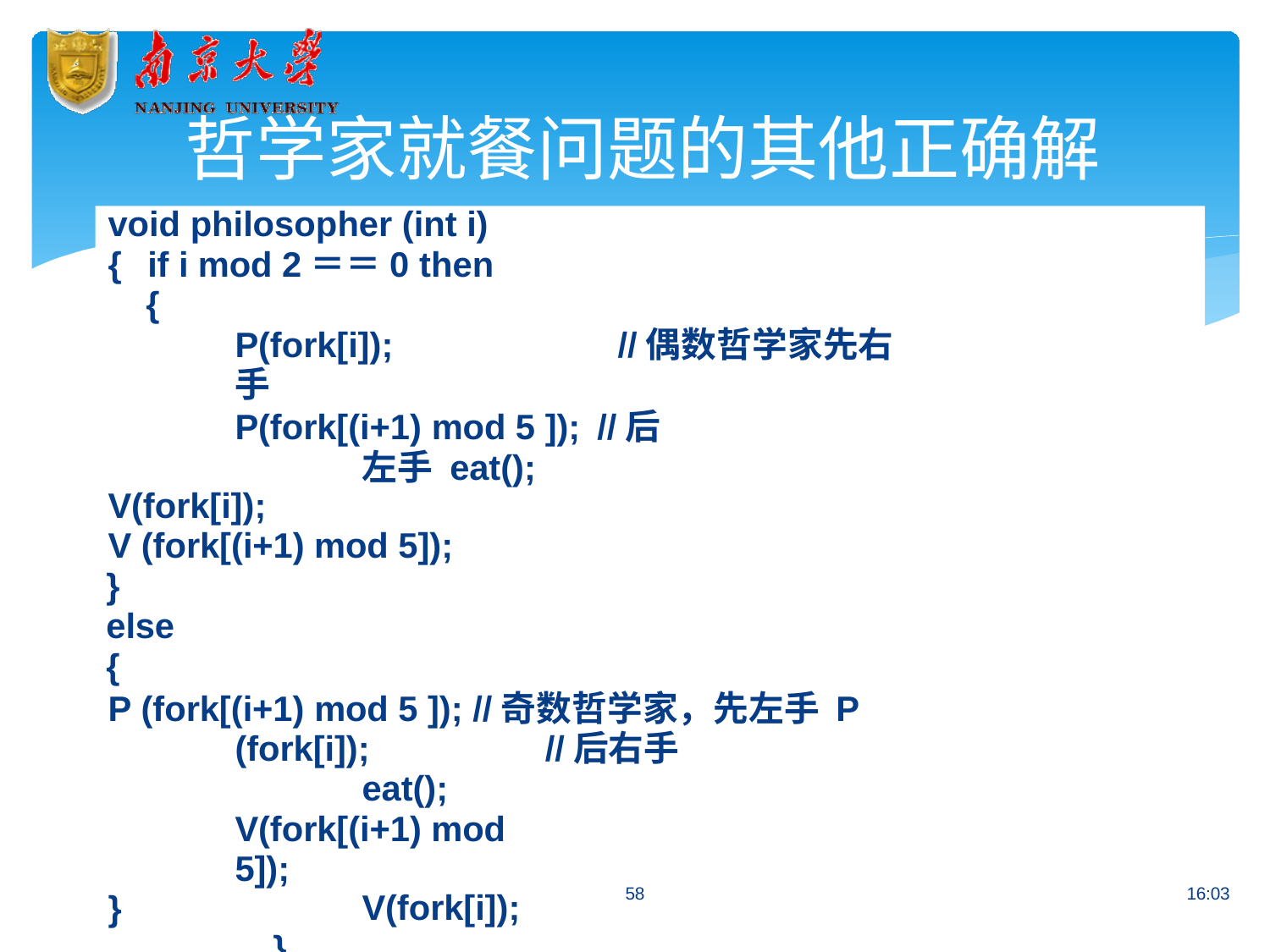

# 哲学家就餐问题的其他正确解
void philosopher (int i)
{	if i mod 2＝＝0 then
{
P(fork[i]);	//偶数哲学家先右手
P(fork[(i+1) mod 5 ]); //后左手 eat();
V(fork[i]);
V (fork[(i+1) mod 5]);
}
else
{
P (fork[(i+1) mod 5 ]); //奇数哲学家，先左手 P (fork[i]);	//后右手
eat();  V(fork[(i+1) mod 5]);
V(fork[i]);
}

58
16:03
}